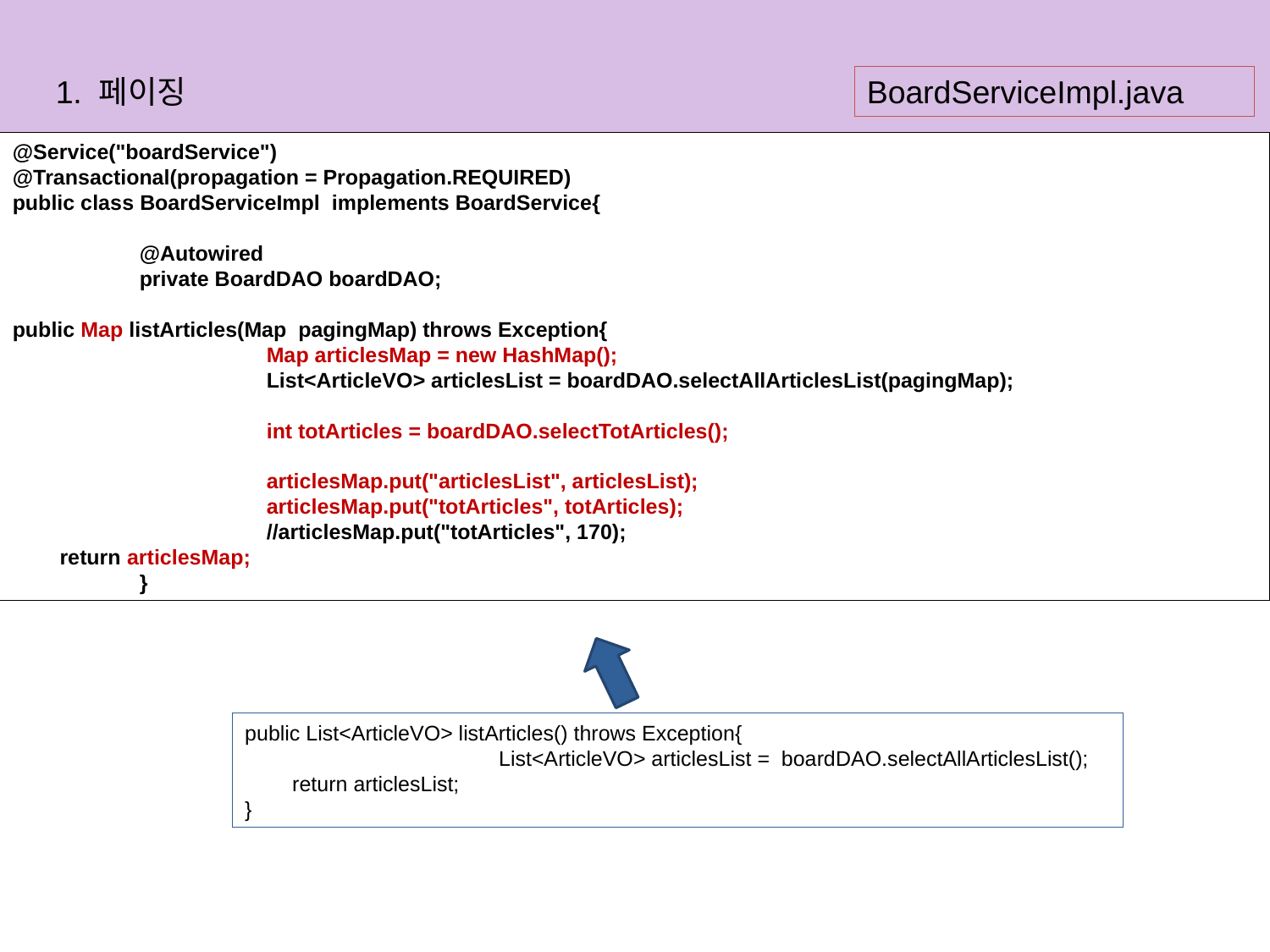

BoardServiceImpl.java
1. 페이징
@Service("boardService")
@Transactional(propagation = Propagation.REQUIRED)
public class BoardServiceImpl  implements BoardService{

	@Autowired
	private BoardDAO boardDAO;

public Map listArticles(Map  pagingMap) throws Exception{
		Map articlesMap = new HashMap();
		List<ArticleVO> articlesList = boardDAO.selectAllArticlesList(pagingMap);

		int totArticles = boardDAO.selectTotArticles();

		articlesMap.put("articlesList", articlesList);
		articlesMap.put("totArticles", totArticles);
		//articlesMap.put("totArticles", 170);
        return articlesMap;
	}

public List<ArticleVO> listArticles() throws Exception{
		List<ArticleVO> articlesList =  boardDAO.selectAllArticlesList();
        return articlesList;
}